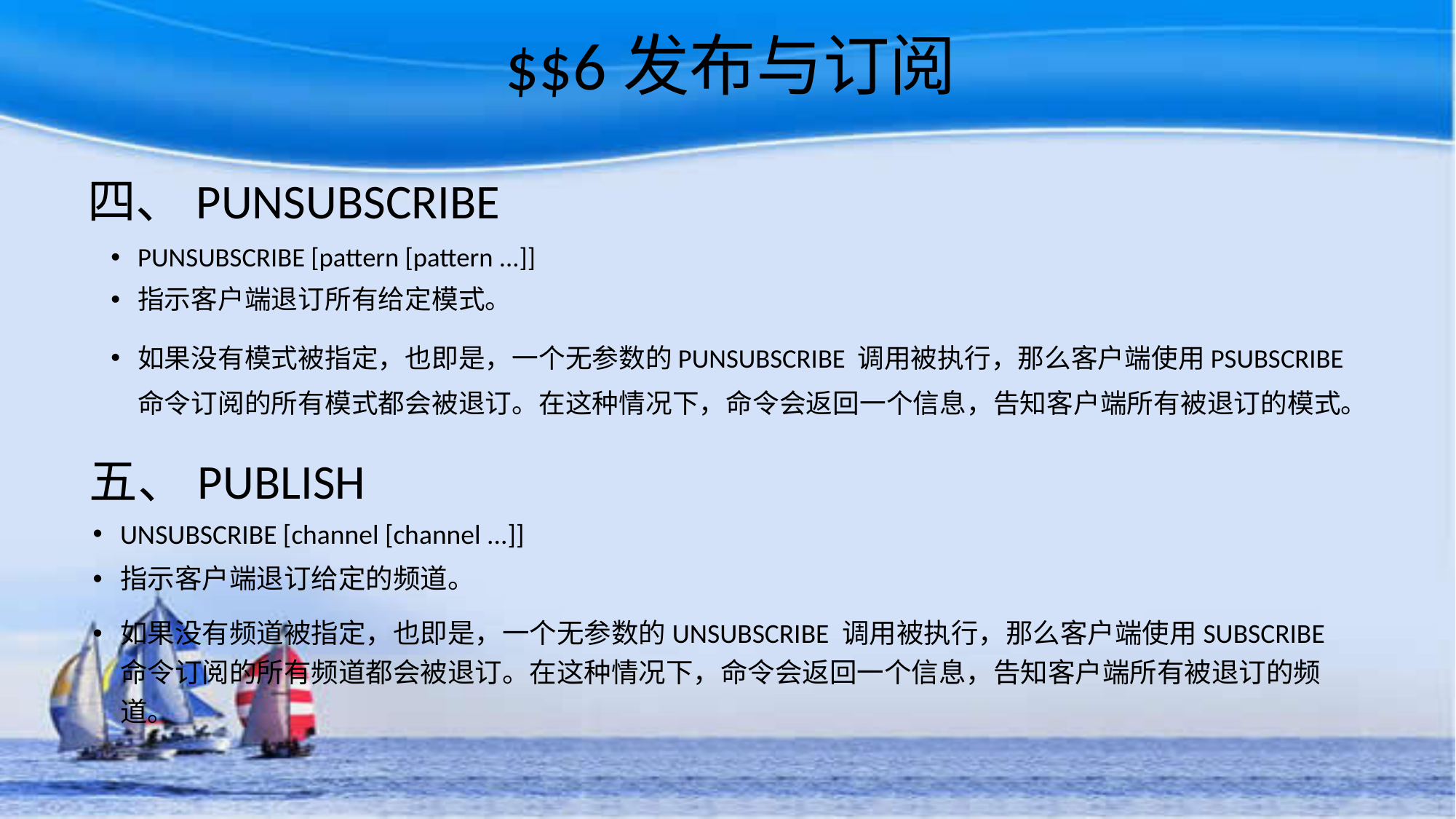

# $$6发布与订阅
四、PUNSUBSCRIBE
PUNSUBSCRIBE [pattern [pattern ...]]
指示客户端退订所有给定模式。
如果没有模式被指定，也即是，一个无参数的PUNSUBSCRIBE 调用被执行，那么客户端使用PSUBSCRIBE命令订阅的所有模式都会被退订。在这种情况下，命令会返回一个信息，告知客户端所有被退订的模式。
五、PUBLISH
UNSUBSCRIBE [channel [channel ...]]
指示客户端退订给定的频道。
如果没有频道被指定，也即是，一个无参数的UNSUBSCRIBE 调用被执行，那么客户端使用SUBSCRIBE 命令订阅的所有频道都会被退订。在这种情况下，命令会返回一个信息，告知客户端所有被退订的频道。